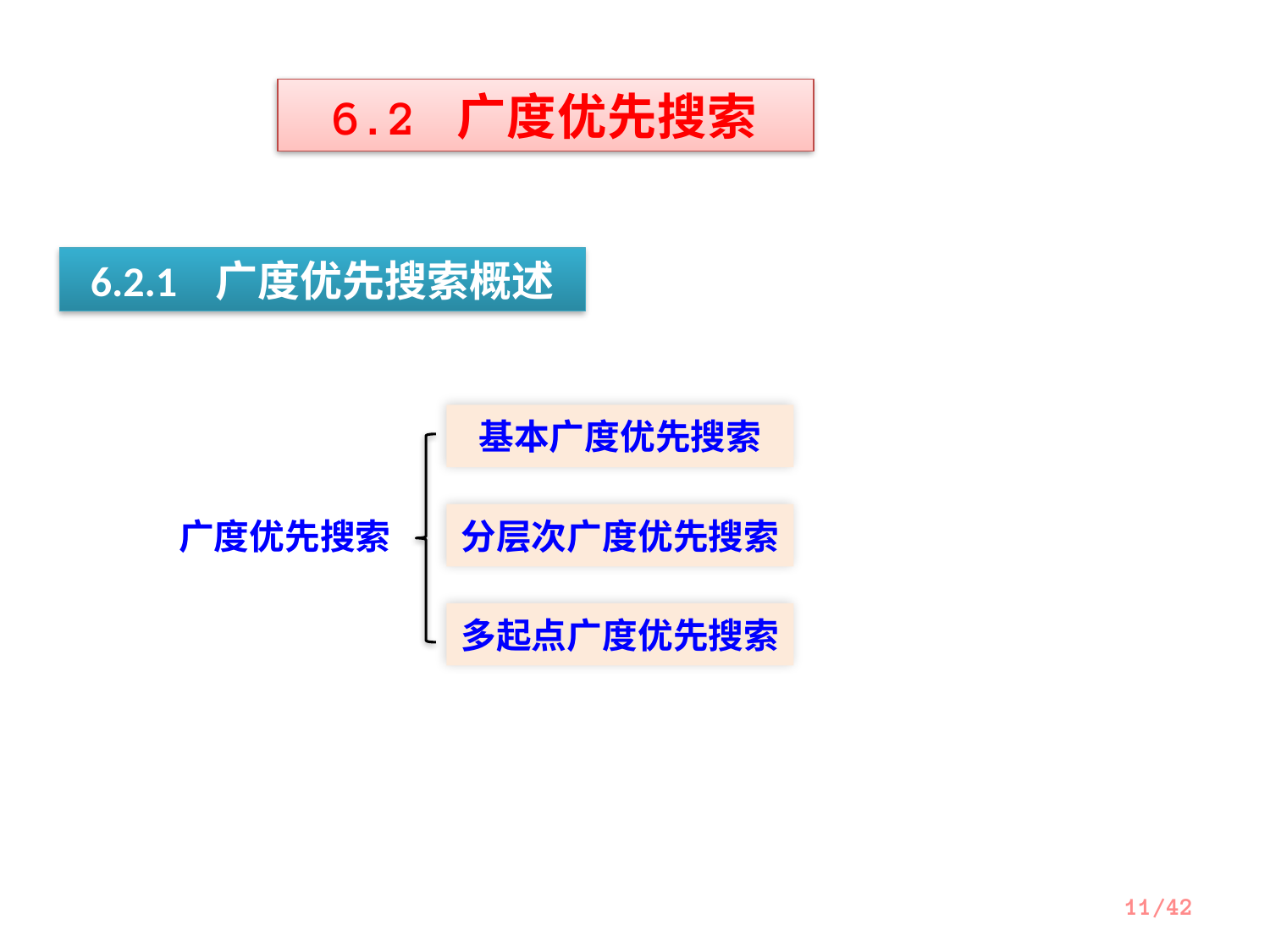

6.2 广度优先搜索
6.2.1   广度优先搜索概述
基本广度优先搜索

分层次广度优先搜索
广度优先搜索
多起点广度优先搜索
11/42